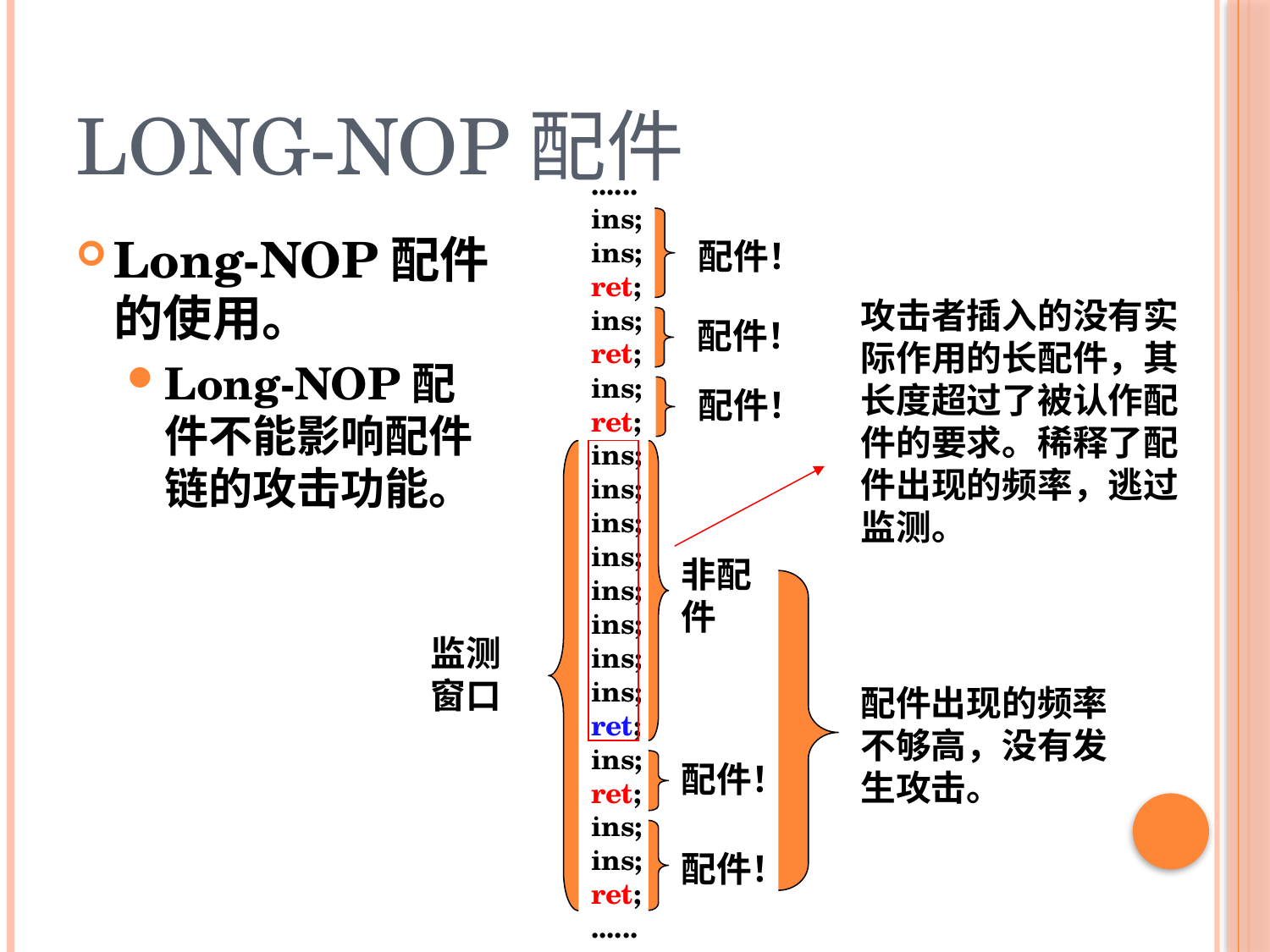

# Long-NOP配件
......
ins;
ins;
ret;
ins;
ret;
ins;
ret;
ins;
ins;
ins;
ins;
ins;
ins;
ins;
ins;
ret;
ins;
ret;
ins;
ins;
ret;
......

Long-NOP配件的使用。
Long-NOP配件不能影响配件链的攻击功能。
配件！
攻击者插入的没有实际作用的长配件，其长度超过了被认作配件的要求。稀释了配件出现的频率，逃过监测。

配件！

配件！

非配件

监测窗口
配件出现的频率不够高，没有发生攻击。

配件！

配件！